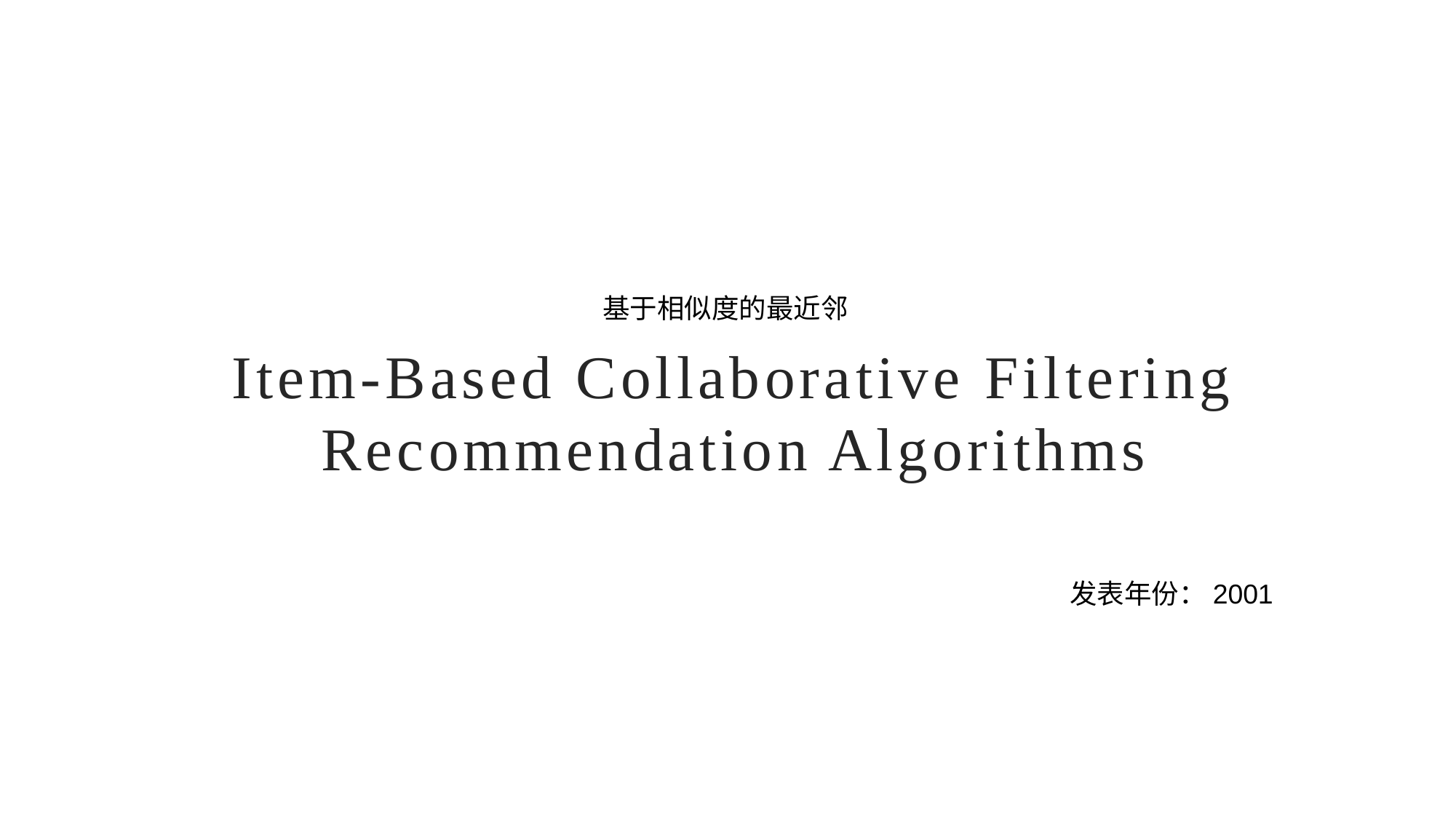

基于相似度的最近邻
# Item-Based Collaborative Filtering Recommendation Algorithms
发表年份：2001